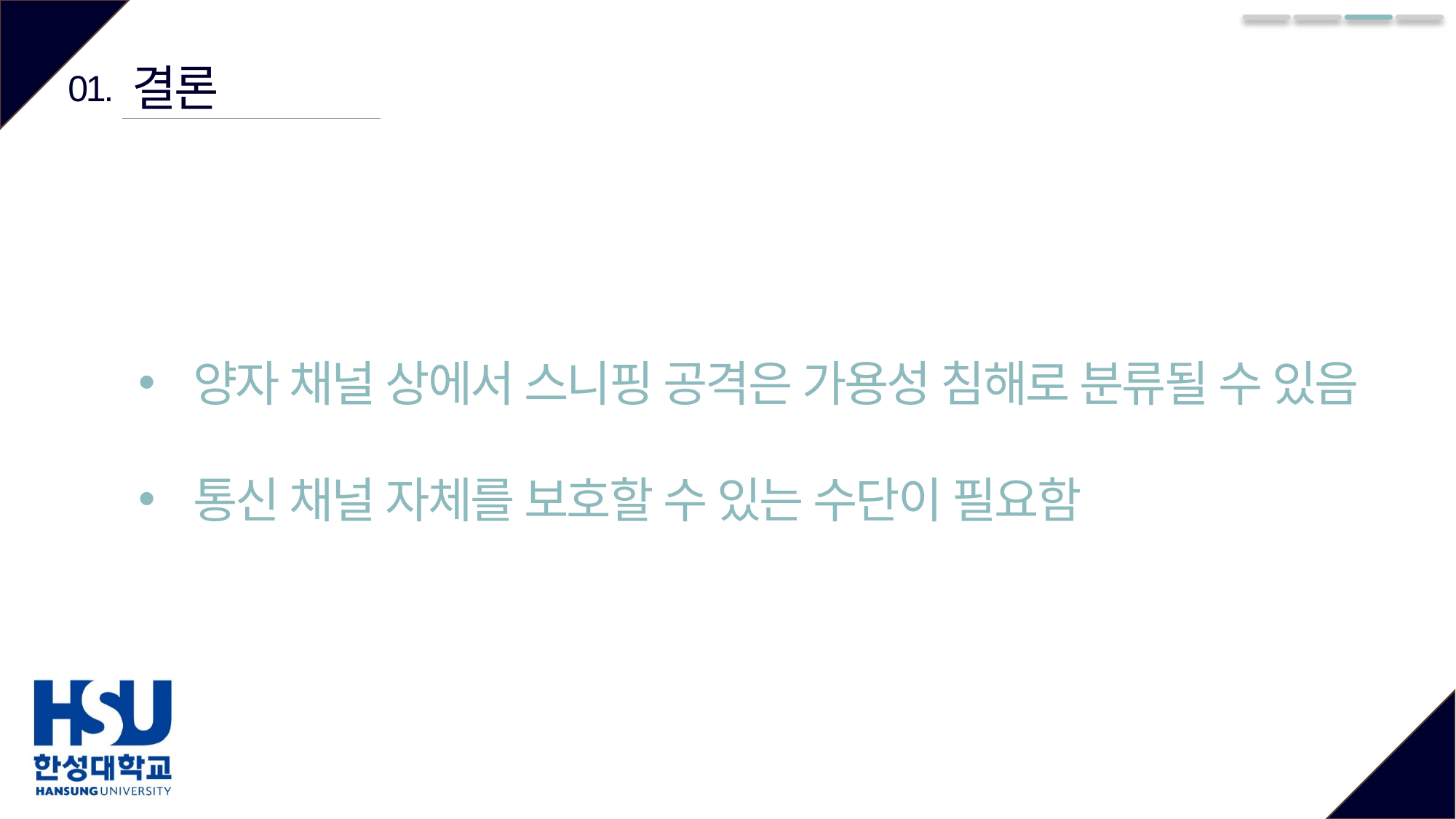

결론
01.
양자 채널 상에서 스니핑 공격은 가용성 침해로 분류될 수 있음
통신 채널 자체를 보호할 수 있는 수단이 필요함